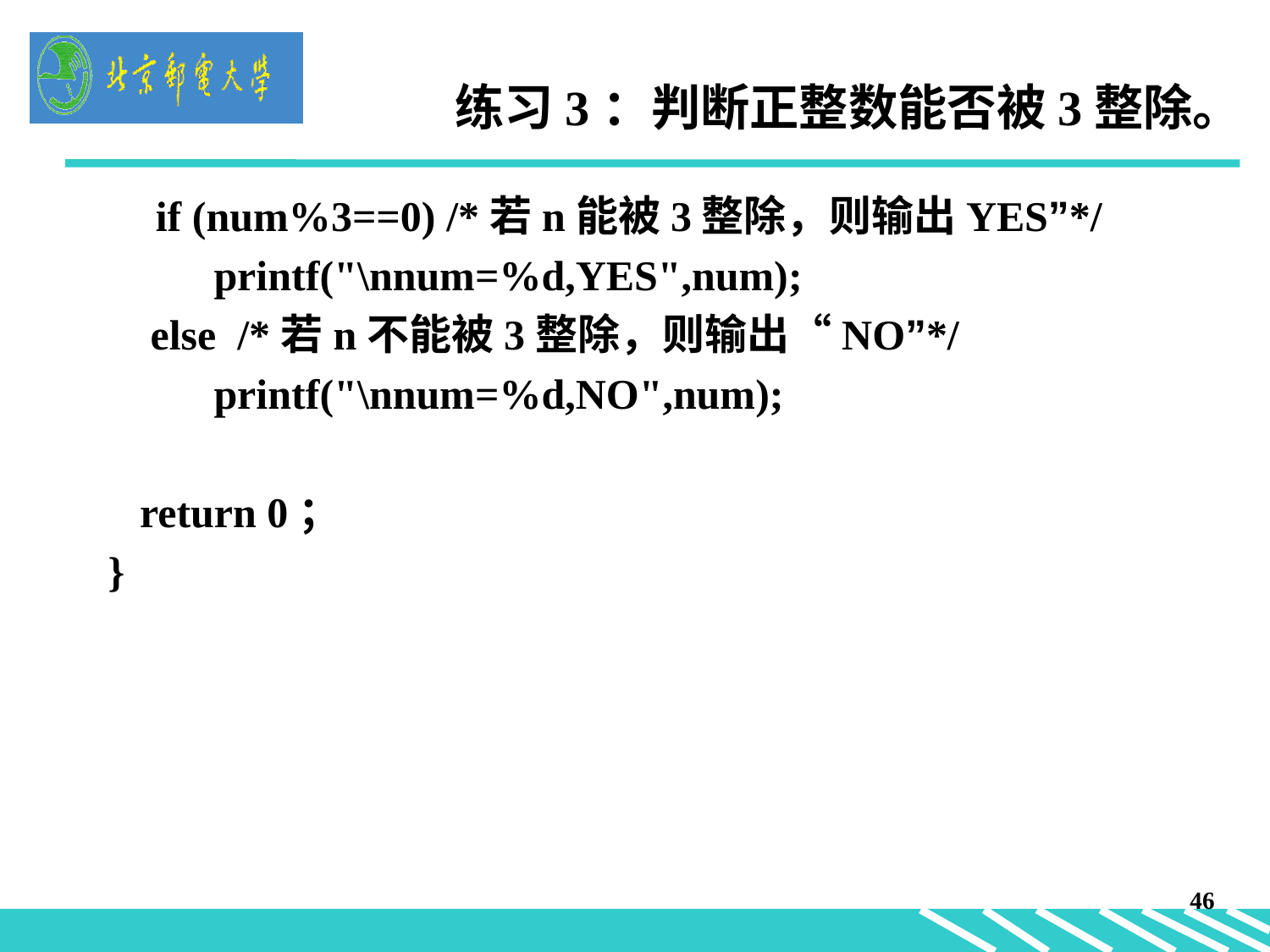

# 练习3：判断正整数能否被3整除。
	if (num%3==0) /*若n能被3整除，则输出YES”*/
          printf("\nnum=%d,YES",num);
    else  /*若n不能被3整除，则输出“NO”*/
          printf("\nnum=%d,NO",num);

   return 0；
}

46